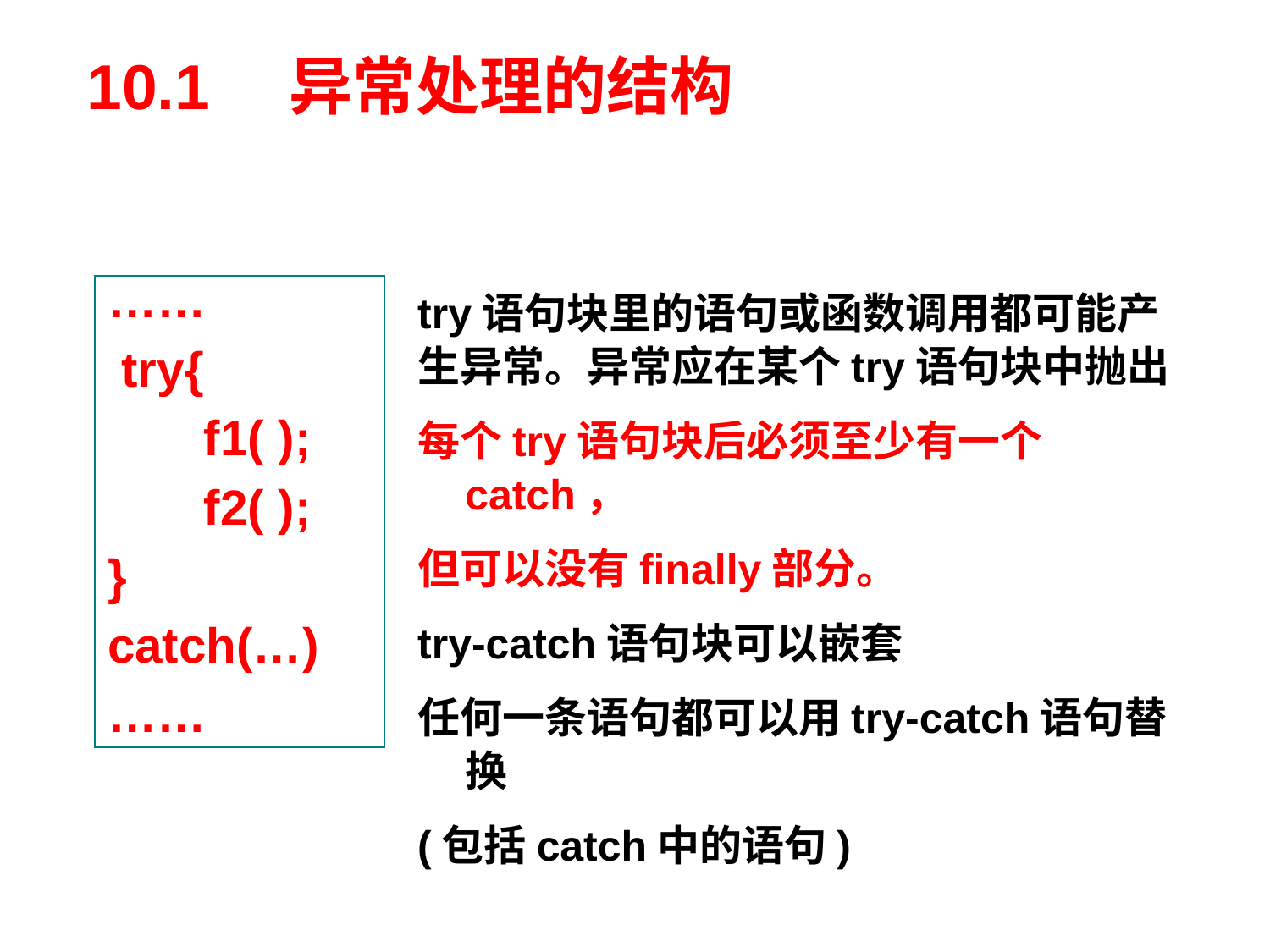

# 10.1　异常处理的结构
……
 try{
       f1( );
       f2( );
}
catch(…)
……
try语句块里的语句或函数调用都可能产生异常。异常应在某个try语句块中抛出
每个try语句块后必须至少有一个catch，
但可以没有finally部分。
try-catch语句块可以嵌套
任何一条语句都可以用try-catch语句替换
(包括catch中的语句)